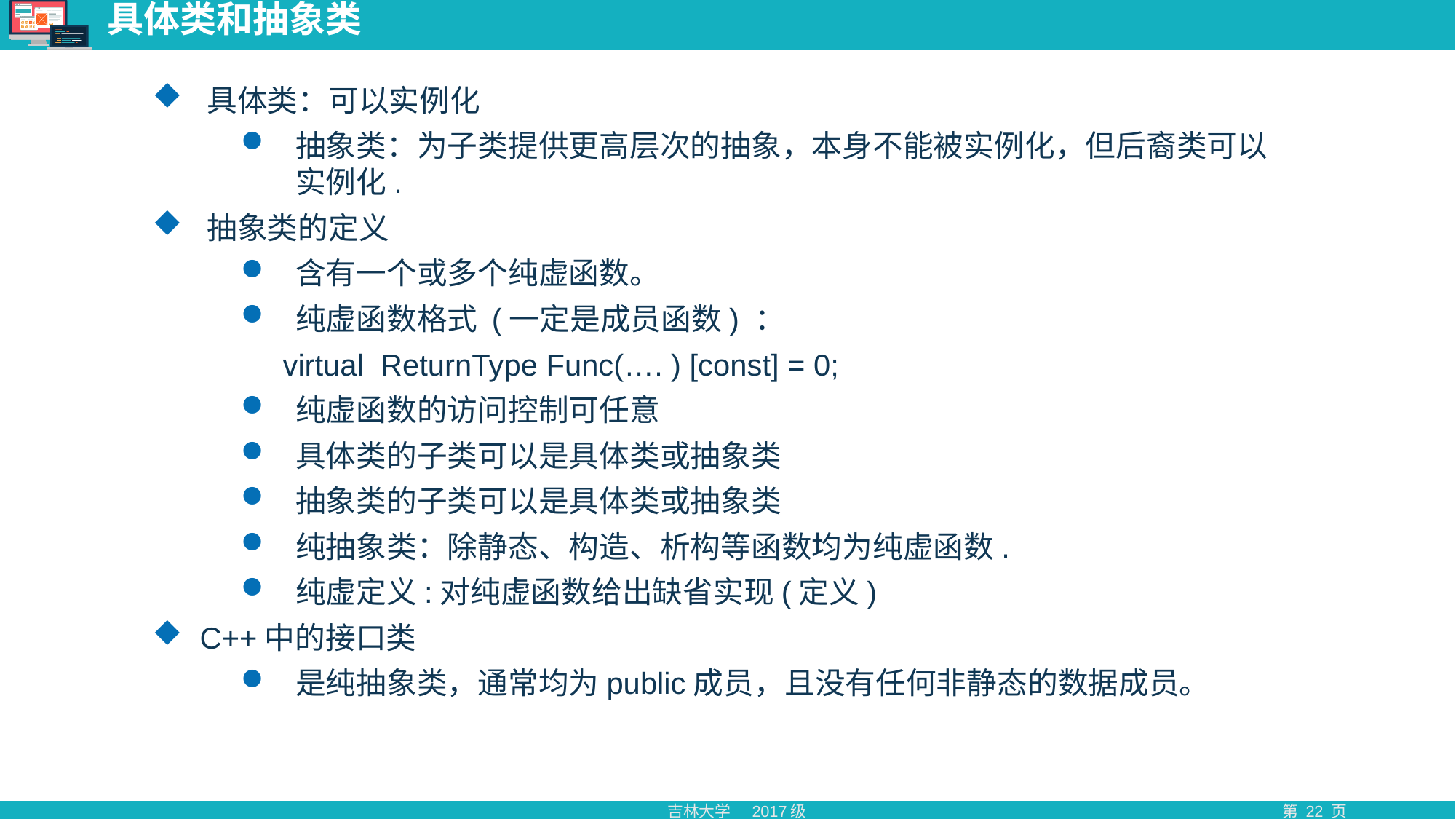

# 具体类和抽象类
具体类：可以实例化
抽象类：为子类提供更高层次的抽象，本身不能被实例化，但后裔类可以实例化.
抽象类的定义
含有一个或多个纯虚函数。
纯虚函数格式 (一定是成员函数) ：
     virtual  ReturnType Func(…. ) [const] = 0;
纯虚函数的访问控制可任意
具体类的子类可以是具体类或抽象类
抽象类的子类可以是具体类或抽象类
纯抽象类：除静态、构造、析构等函数均为纯虚函数.
纯虚定义:对纯虚函数给出缺省实现(定义)
C++中的接口类
是纯抽象类，通常均为public成员，且没有任何非静态的数据成员。